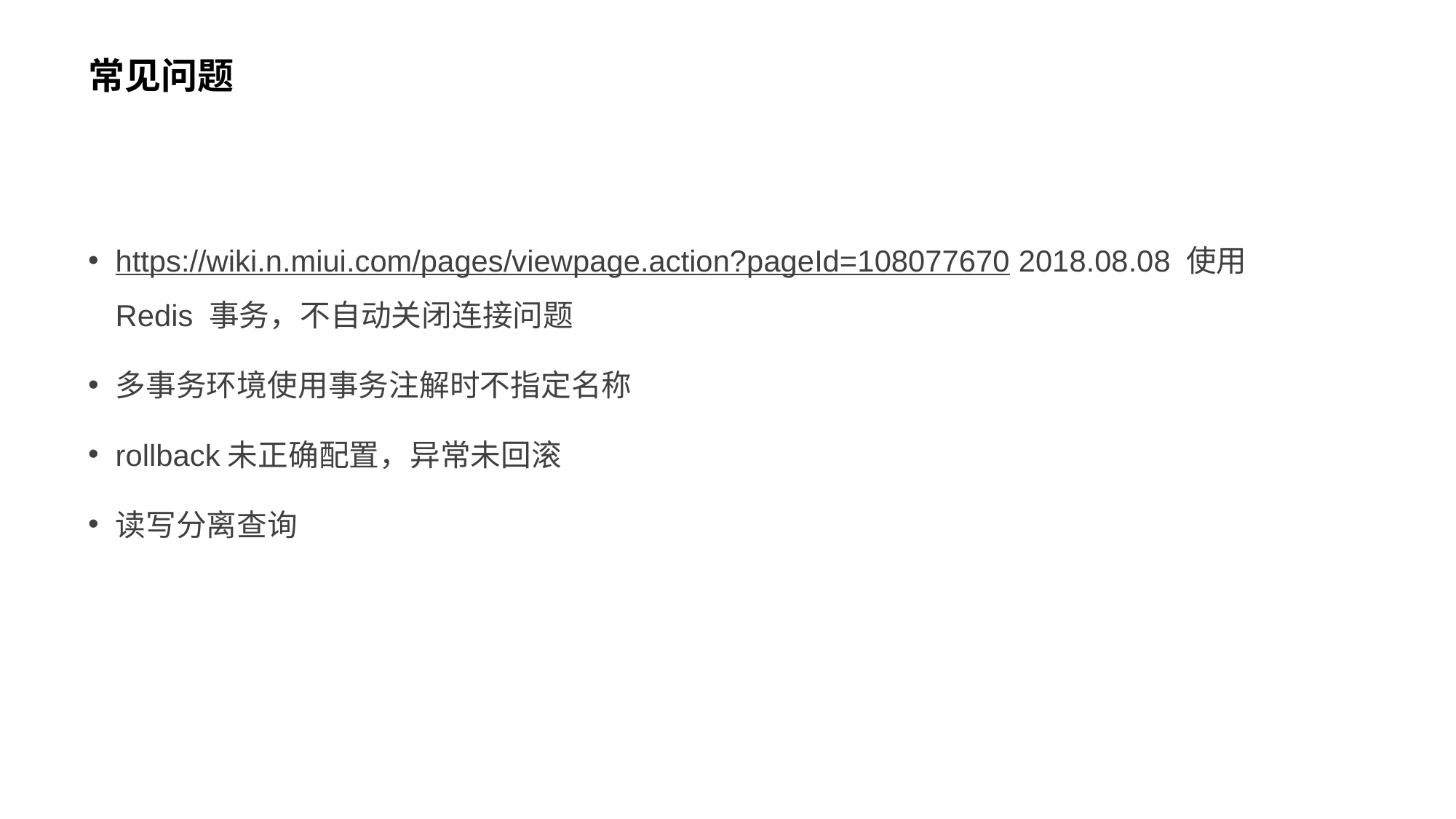

# 常见问题
https://wiki.n.miui.com/pages/viewpage.action?pageId=108077670 2018.08.08 使用 Redis 事务，不自动关闭连接问题
多事务环境使用事务注解时不指定名称
rollback未正确配置，异常未回滚
读写分离查询